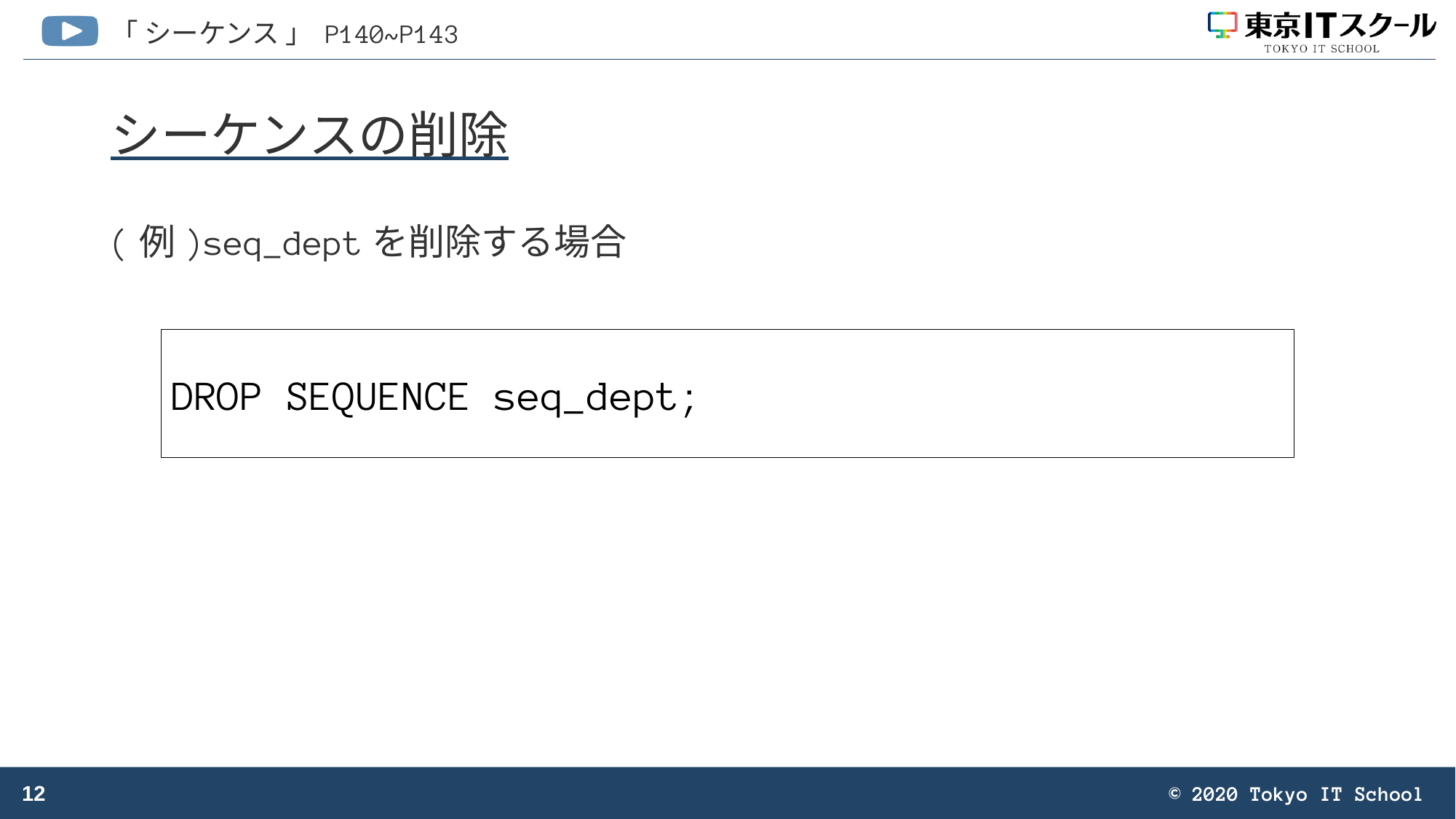

# シーケンスの削除
(例)seq_deptを削除する場合
DROP SEQUENCE seq_dept;
12